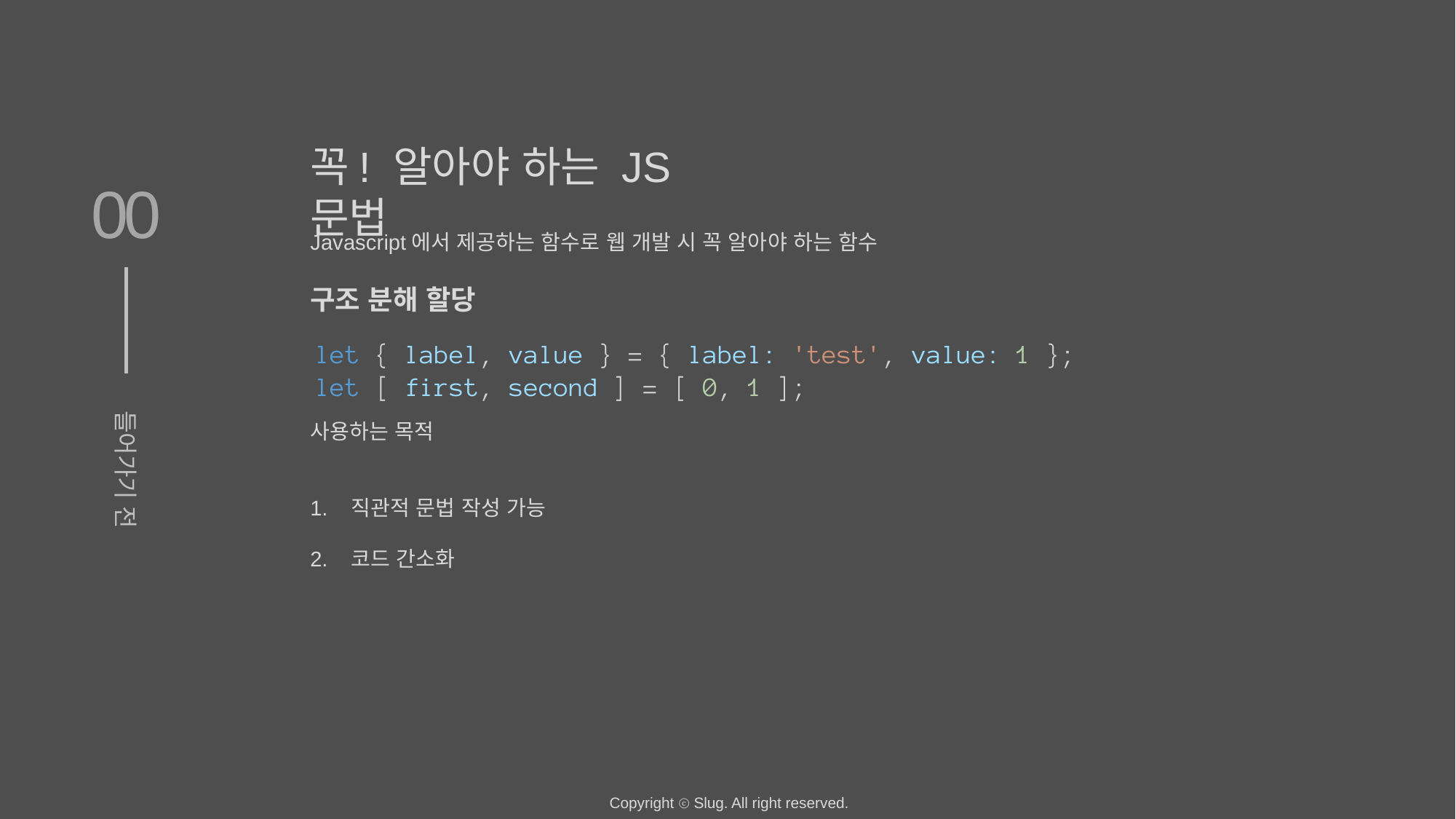

꼭! 알아야 하는 JS 문법
00
Javascript에서 제공하는 함수로 웹 개발 시 꼭 알아야 하는 함수
구조 분해 할당

let { label, value } = { label: 'test', value: 1 };
let [ first, second ] = [ 0, 1 ];

사용하는 목적

직관적 문법 작성 가능
코드 간소화

들어가기 전
Copyright ⓒ Slug. All right reserved.